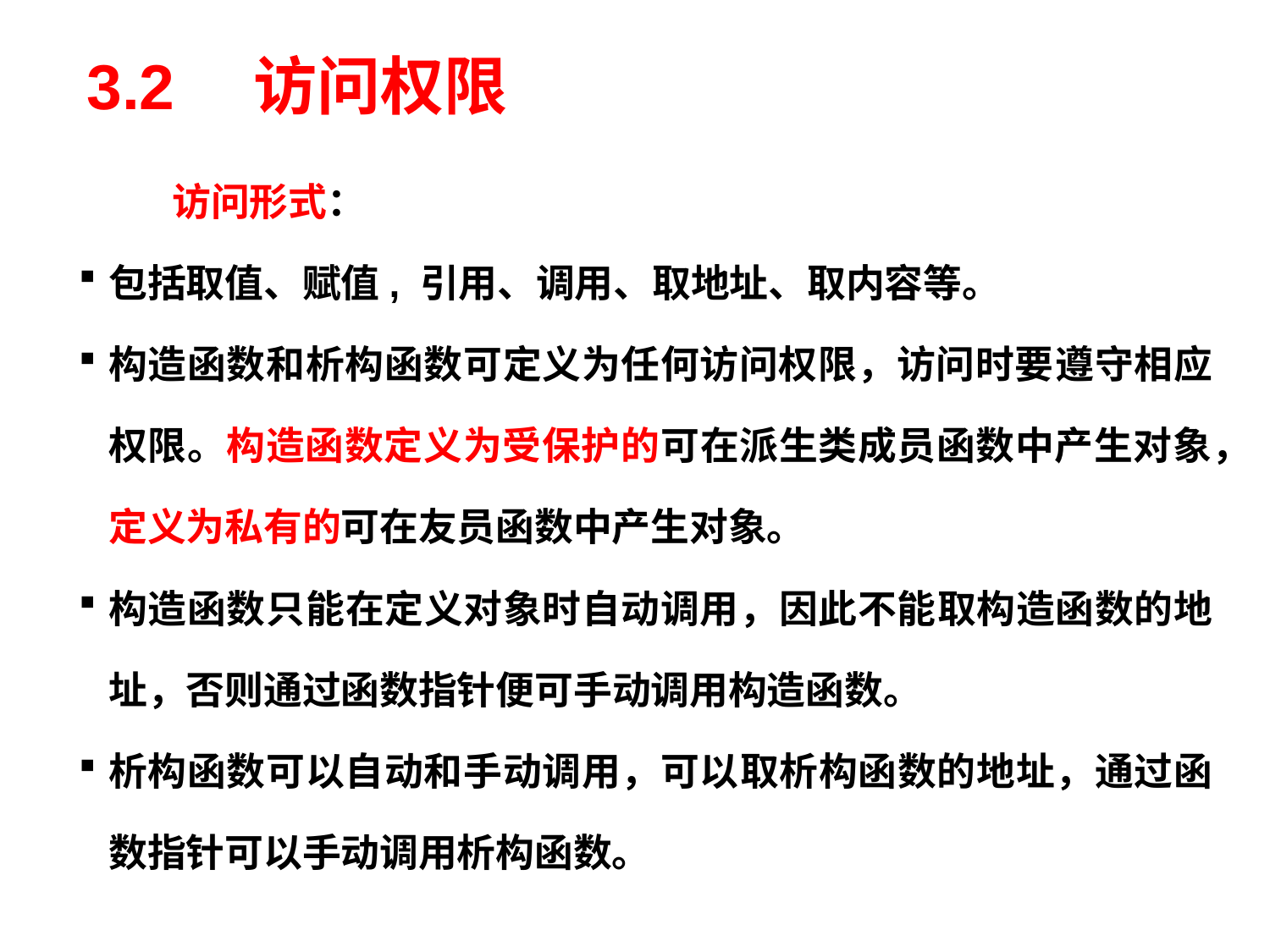

# 3.2　访问权限
	访问形式：
包括取值、赋值, 引用、调用、取地址、取内容等。
构造函数和析构函数可定义为任何访问权限，访问时要遵守相应权限。构造函数定义为受保护的可在派生类成员函数中产生对象，定义为私有的可在友员函数中产生对象。
构造函数只能在定义对象时自动调用，因此不能取构造函数的地址，否则通过函数指针便可手动调用构造函数。
析构函数可以自动和手动调用，可以取析构函数的地址，通过函数指针可以手动调用析构函数。